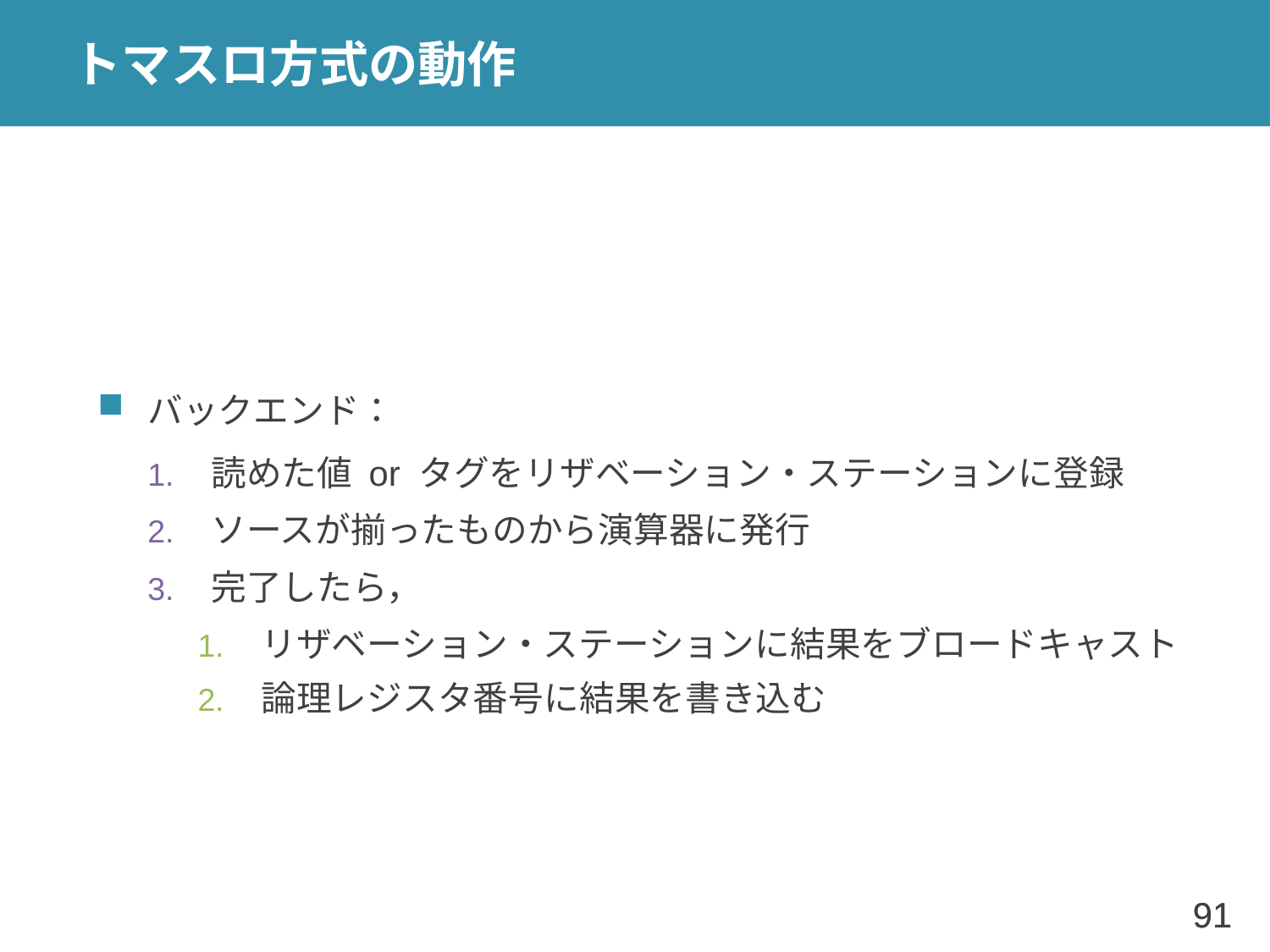

# トマスロ方式の動作
バックエンド：
読めた値 or タグをリザベーション・ステーションに登録
ソースが揃ったものから演算器に発行
完了したら，
リザベーション・ステーションに結果をブロードキャスト
論理レジスタ番号に結果を書き込む